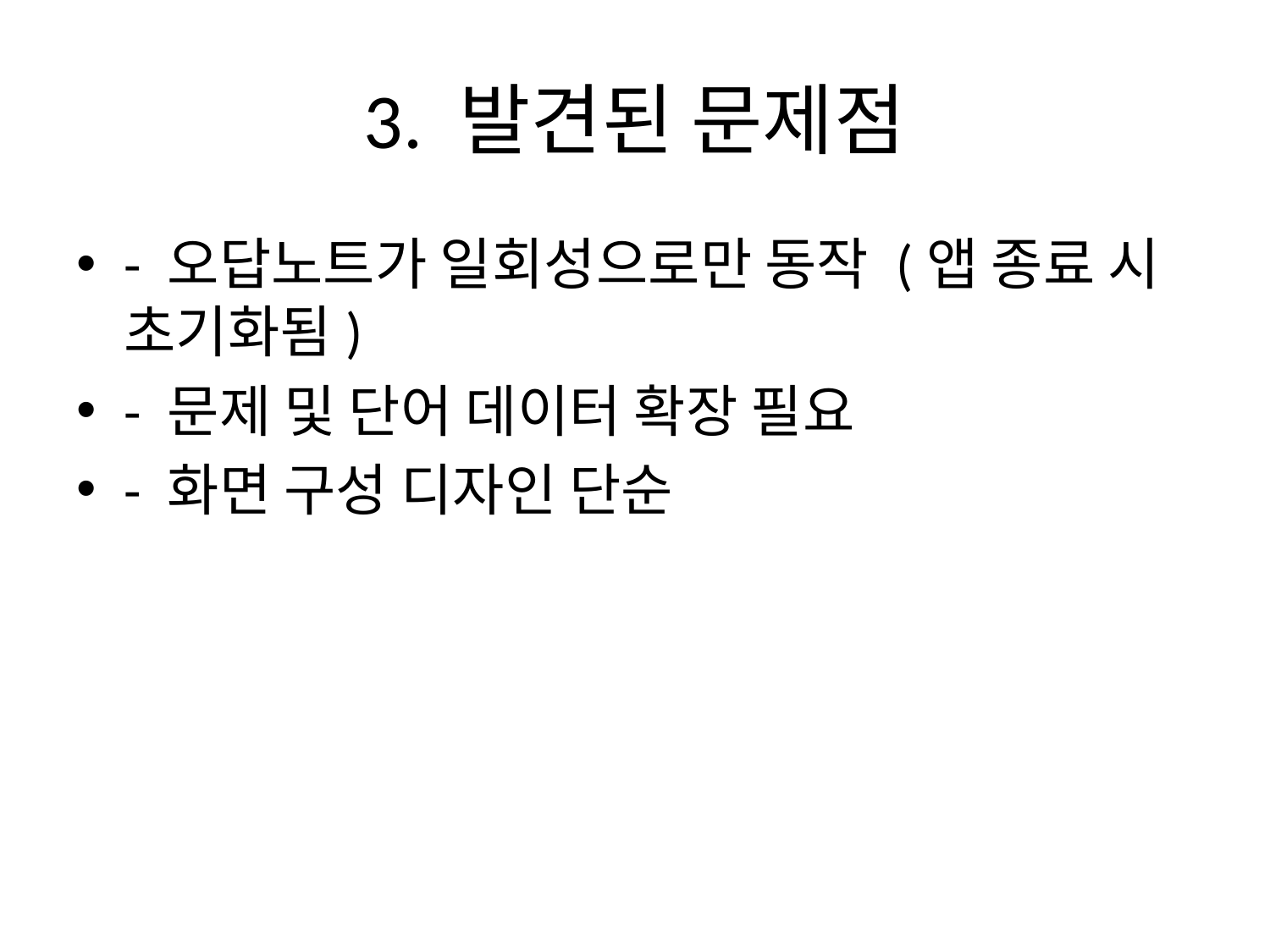

# 3. 발견된 문제점
- 오답노트가 일회성으로만 동작 (앱 종료 시 초기화됨)
- 문제 및 단어 데이터 확장 필요
- 화면 구성 디자인 단순